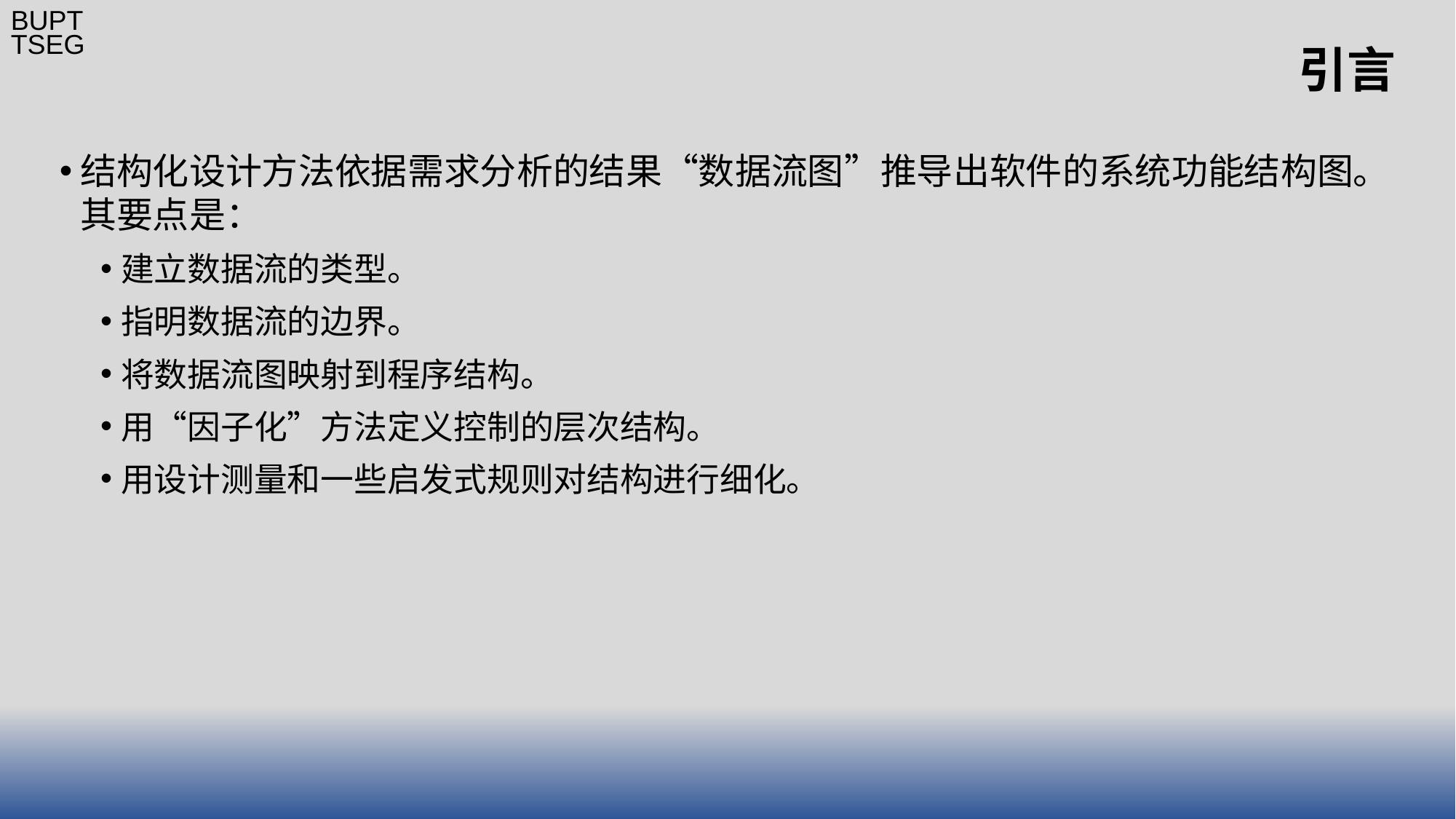

# 引言
结构化设计方法依据需求分析的结果“数据流图”推导出软件的系统功能结构图。其要点是：
建立数据流的类型。
指明数据流的边界。
将数据流图映射到程序结构。
用“因子化”方法定义控制的层次结构。
用设计测量和一些启发式规则对结构进行细化。